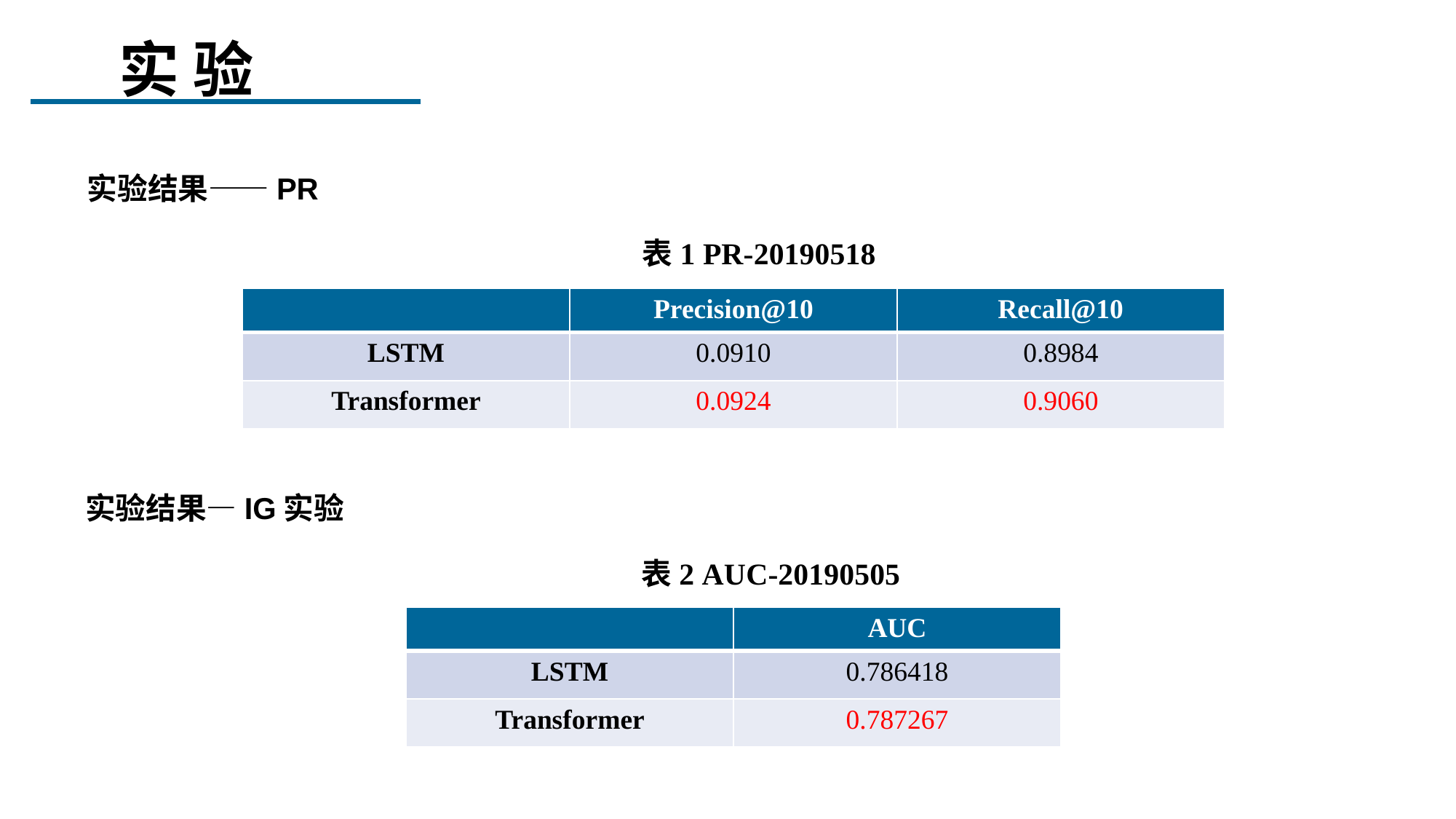

实 验
实验结果——PR
表1 PR-20190518
|  | Precision@10 | Recall@10 |
| --- | --- | --- |
| LSTM | 0.0910 | 0.8984 |
| Transformer | 0.0924 | 0.9060 |
实验结果—IG实验
表2 AUC-20190505
|  | AUC |
| --- | --- |
| LSTM | 0.786418 |
| Transformer | 0.787267 |